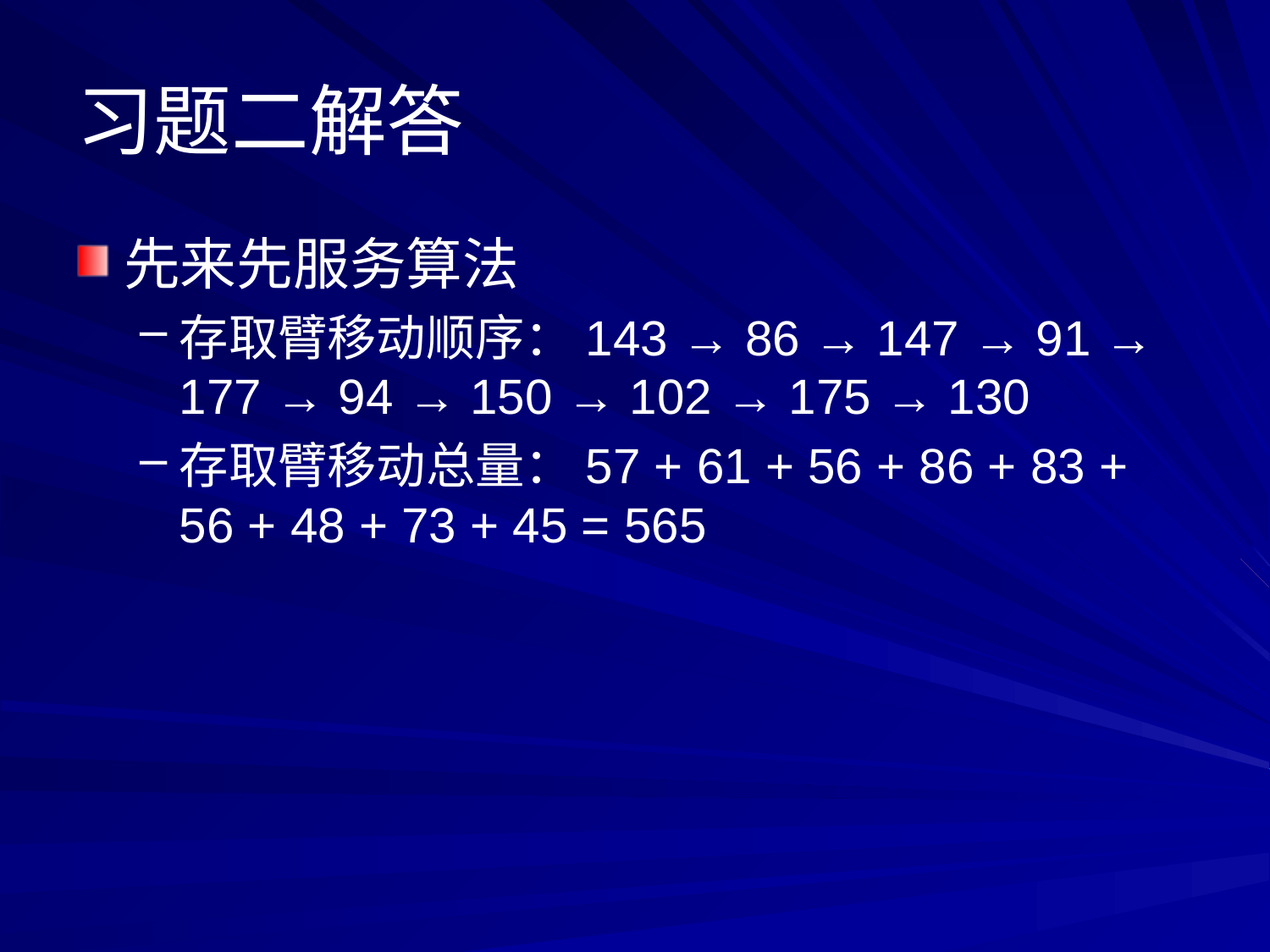

# 习题二解答
先来先服务算法
存取臂移动顺序：143 → 86 → 147 → 91 → 177 → 94 → 150 → 102 → 175 → 130
存取臂移动总量：57 + 61 + 56 + 86 + 83 + 56 + 48 + 73 + 45 = 565